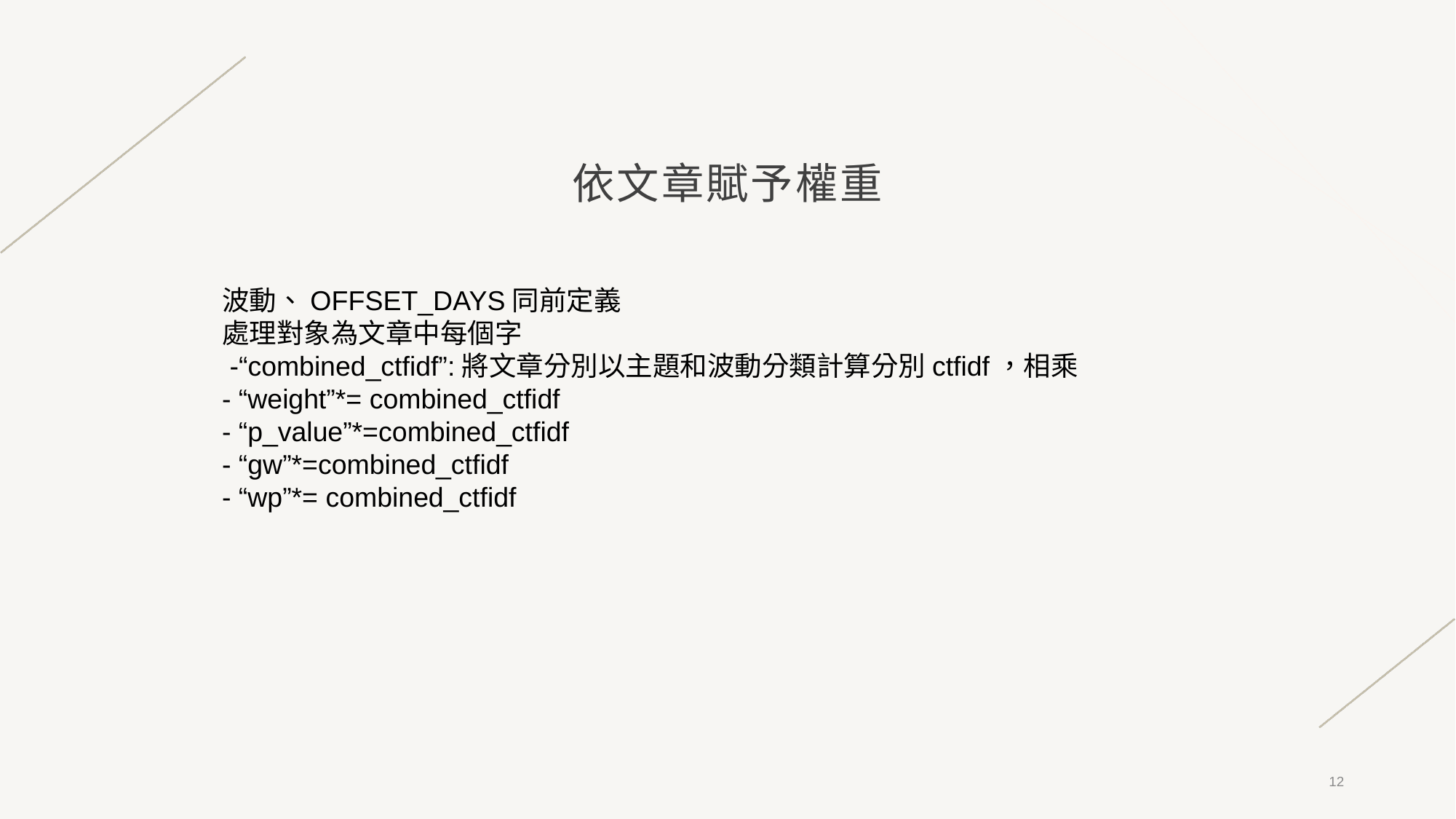

# 依文章賦予權重
波動、OFFSET_DAYS同前定義
處理對象為文章中每個字
 -“combined_ctfidf”:將文章分別以主題和波動分類計算分別ctfidf，相乘
- “weight”*= combined_ctfidf
- “p_value”*=combined_ctfidf
- “gw”*=combined_ctfidf
- “wp”*= combined_ctfidf
12